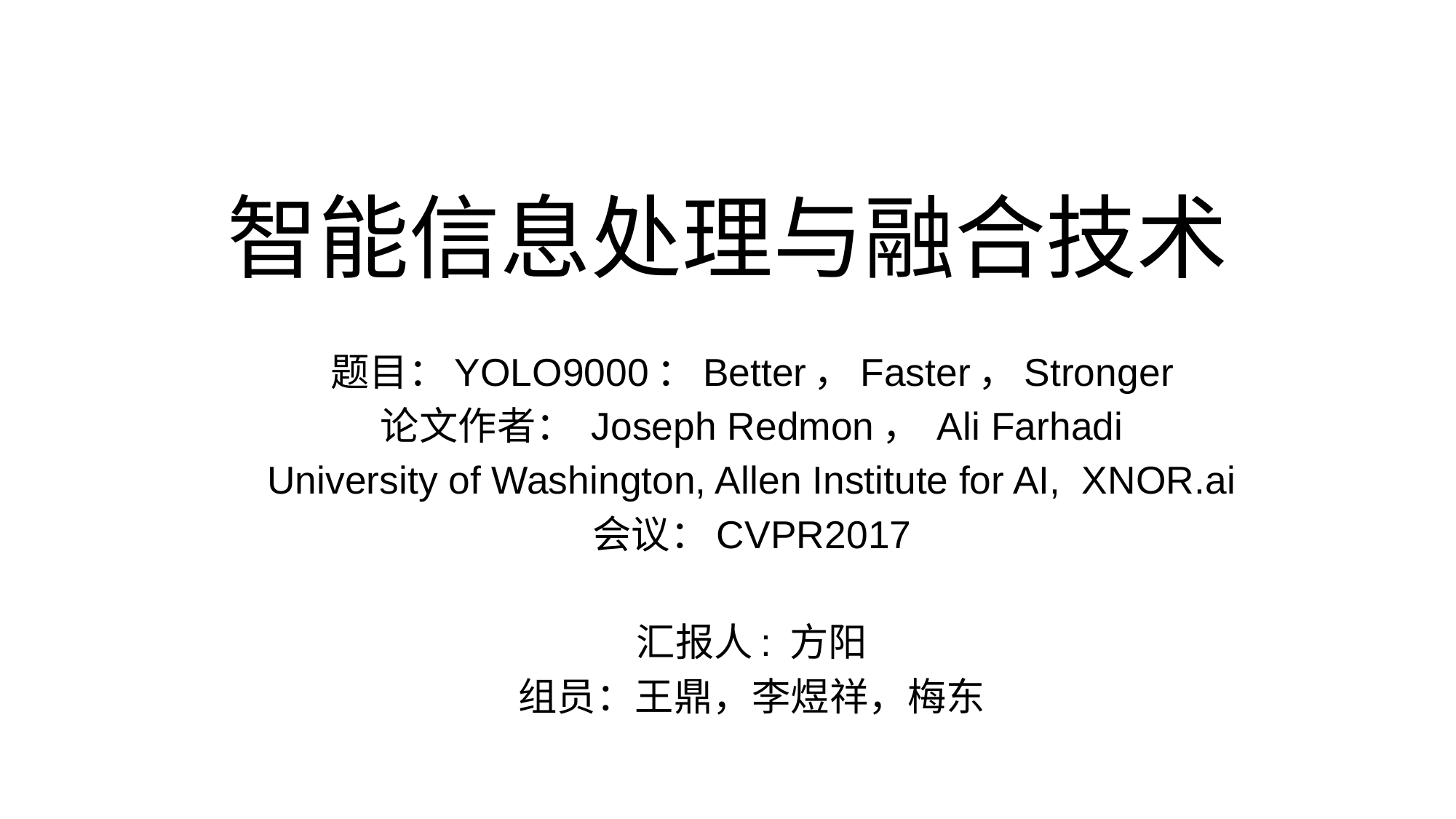

# 智能信息处理与融合技术
题目：YOLO9000：Better，Faster，Stronger
论文作者： Joseph Redmon， Ali Farhadi
University of Washington, Allen Institute for AI,  XNOR.ai
会议：CVPR2017

汇报人: 方阳
组员：王鼎，李煜祥，梅东